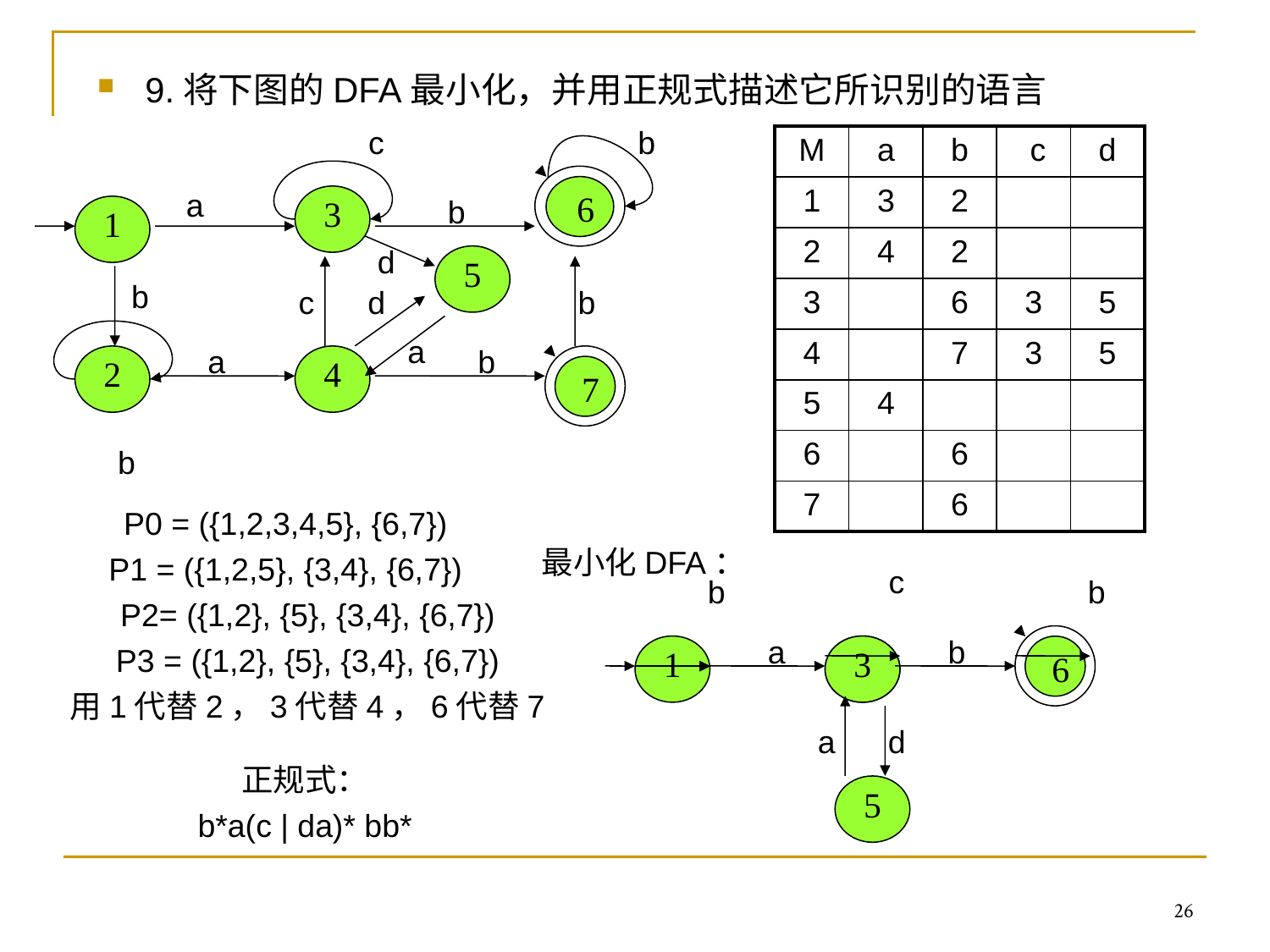

9.将下图的DFA最小化，并用正规式描述它所识别的语言
c
b
| M | a | b | c | d |
| --- | --- | --- | --- | --- |
| 1 | 3 | 2 |  |  |
| 2 | 4 | 2 |  |  |
| 3 |  | 6 | 3 | 5 |
| 4 |  | 7 | 3 | 5 |
| 5 | 4 |  |  |  |
| 6 |  | 6 |  |  |
| 7 |  | 6 |  |  |

6

a

3

b

1

d

5

b
c
d
b

a
a
b

2

4

7

b
P0 = ({1,2,3,4,5}, {6,7})
P1 = ({1,2,5}, {3,4}, {6,7})
     P2= ({1,2}, {5}, {3,4}, {6,7})
     P3 = ({1,2}, {5}, {3,4}, {6,7})
     用1代替2，3代替4，6代替7
最小化DFA：
c
b
b
a
b

6

1

3

3

a
d

5

正规式：
b*a(c | da)* bb*
26